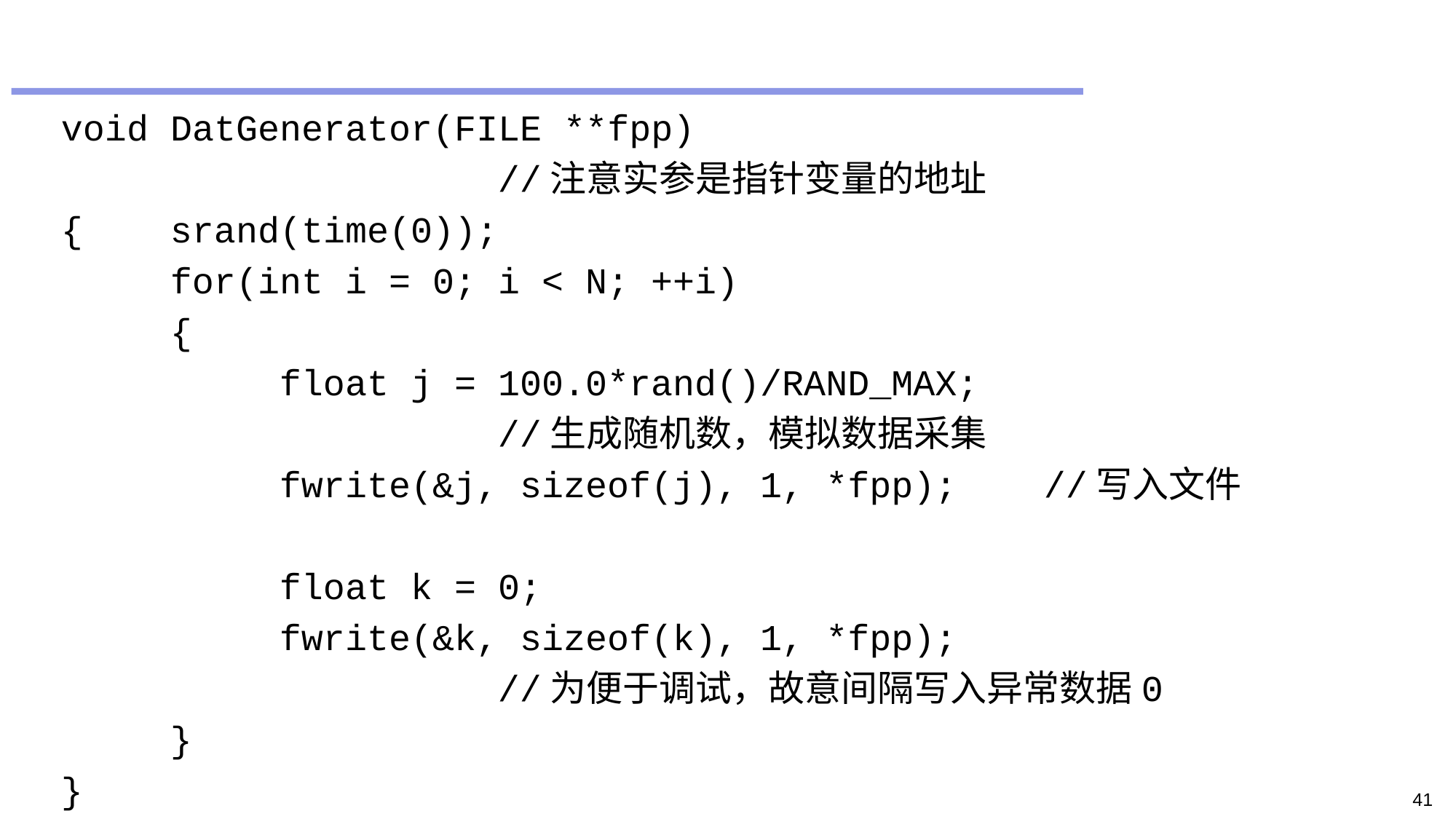

#
void DatGenerator(FILE **fpp)
				//注意实参是指针变量的地址
{	srand(time(0));
	for(int i = 0; i < N; ++i)
	{
		float j = 100.0*rand()/RAND_MAX;
				//生成随机数，模拟数据采集
		fwrite(&j, sizeof(j), 1, *fpp);	//写入文件

		float k = 0;
		fwrite(&k, sizeof(k), 1, *fpp);
				//为便于调试，故意间隔写入异常数据0
	}
}
41